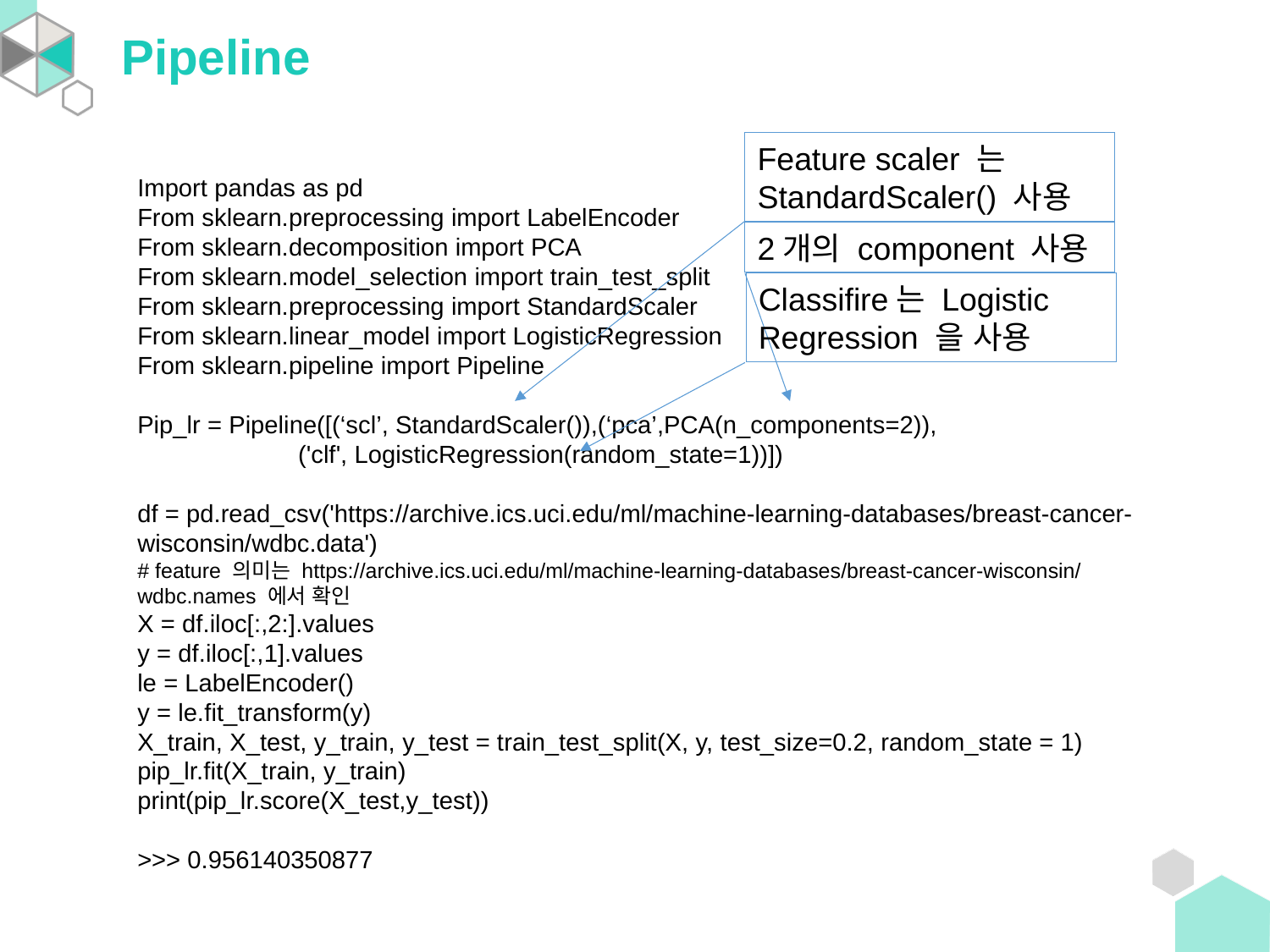

Pipeline
Feature scaler 는 StandardScaler() 사용
Import pandas as pd
From sklearn.preprocessing import LabelEncoder
From sklearn.decomposition import PCA
From sklearn.model_selection import train_test_split
From sklearn.preprocessing import StandardScaler
From sklearn.linear_model import LogisticRegression
From sklearn.pipeline import Pipeline

Pip_lr = Pipeline([(‘scl’, StandardScaler()),(‘pca’,PCA(n_components=2)),
                       ('clf', LogisticRegression(random_state=1))])

df = pd.read_csv('https://archive.ics.uci.edu/ml/machine-learning-databases/breast-cancer-wisconsin/wdbc.data')
# feature 의미는 https://archive.ics.uci.edu/ml/machine-learning-databases/breast-cancer-wisconsin/wdbc.names 에서 확인
X = df.iloc[:,2:].values
y = df.iloc[:,1].values
le = LabelEncoder()
y = le.fit_transform(y)
X_train, X_test, y_train, y_test = train_test_split(X, y, test_size=0.2, random_state = 1)
pip_lr.fit(X_train, y_train)
print(pip_lr.score(X_test,y_test))

>>> 0.956140350877
2개의 component 사용
Classifire는 Logistic
Regression 을 사용